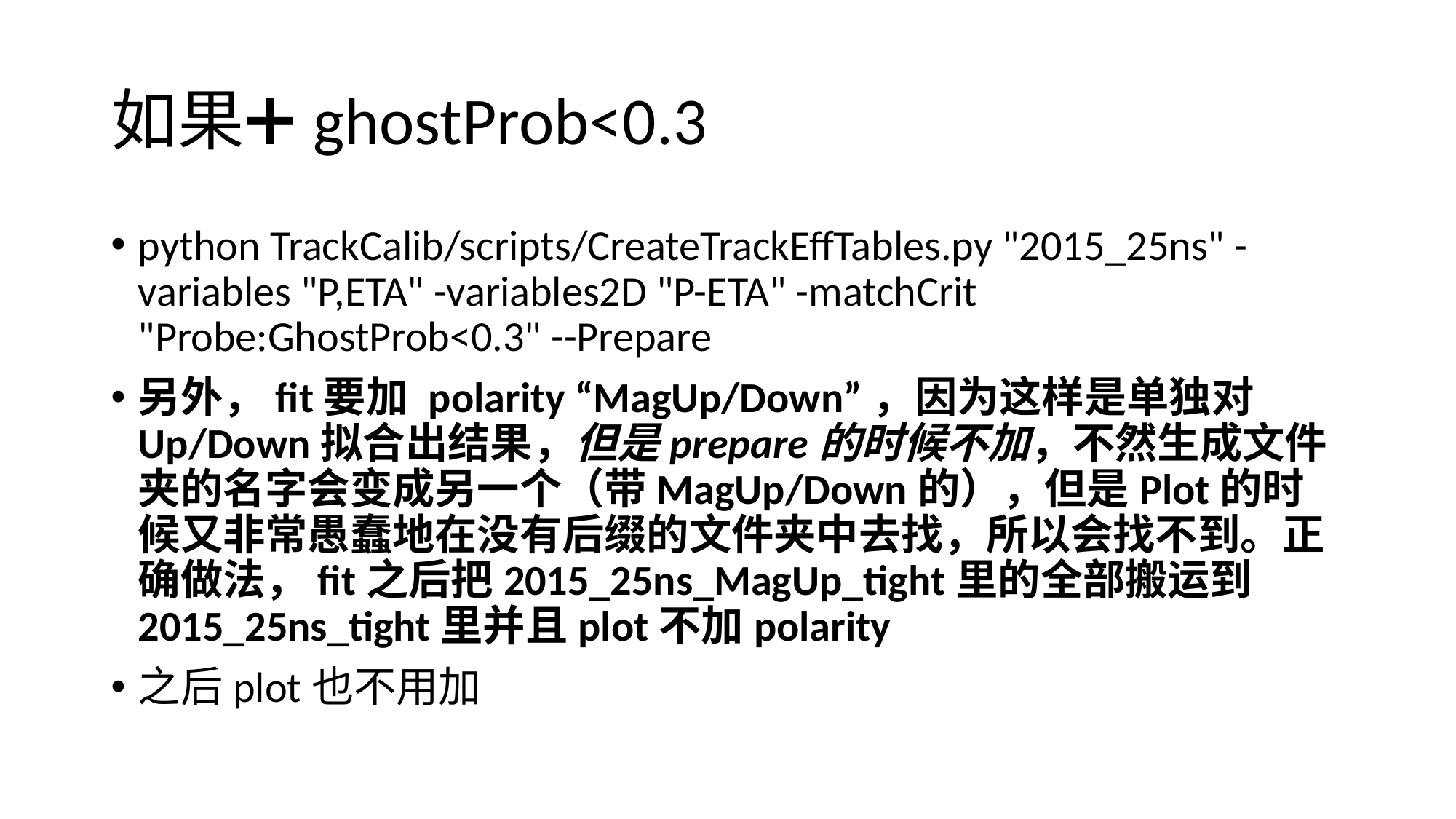

# 如果➕ghostProb<0.3
python TrackCalib/scripts/CreateTrackEffTables.py "2015_25ns" -variables "P,ETA" -variables2D "P-ETA" -matchCrit "Probe:GhostProb<0.3" --Prepare
另外，fit要加 polarity “MagUp/Down”，因为这样是单独对Up/Down拟合出结果，但是prepare的时候不加，不然生成文件夹的名字会变成另一个（带MagUp/Down的），但是Plot的时候又非常愚蠢地在没有后缀的文件夹中去找，所以会找不到。正确做法，fit之后把2015_25ns_MagUp_tight里的全部搬运到2015_25ns_tight里并且plot不加polarity
之后plot也不用加